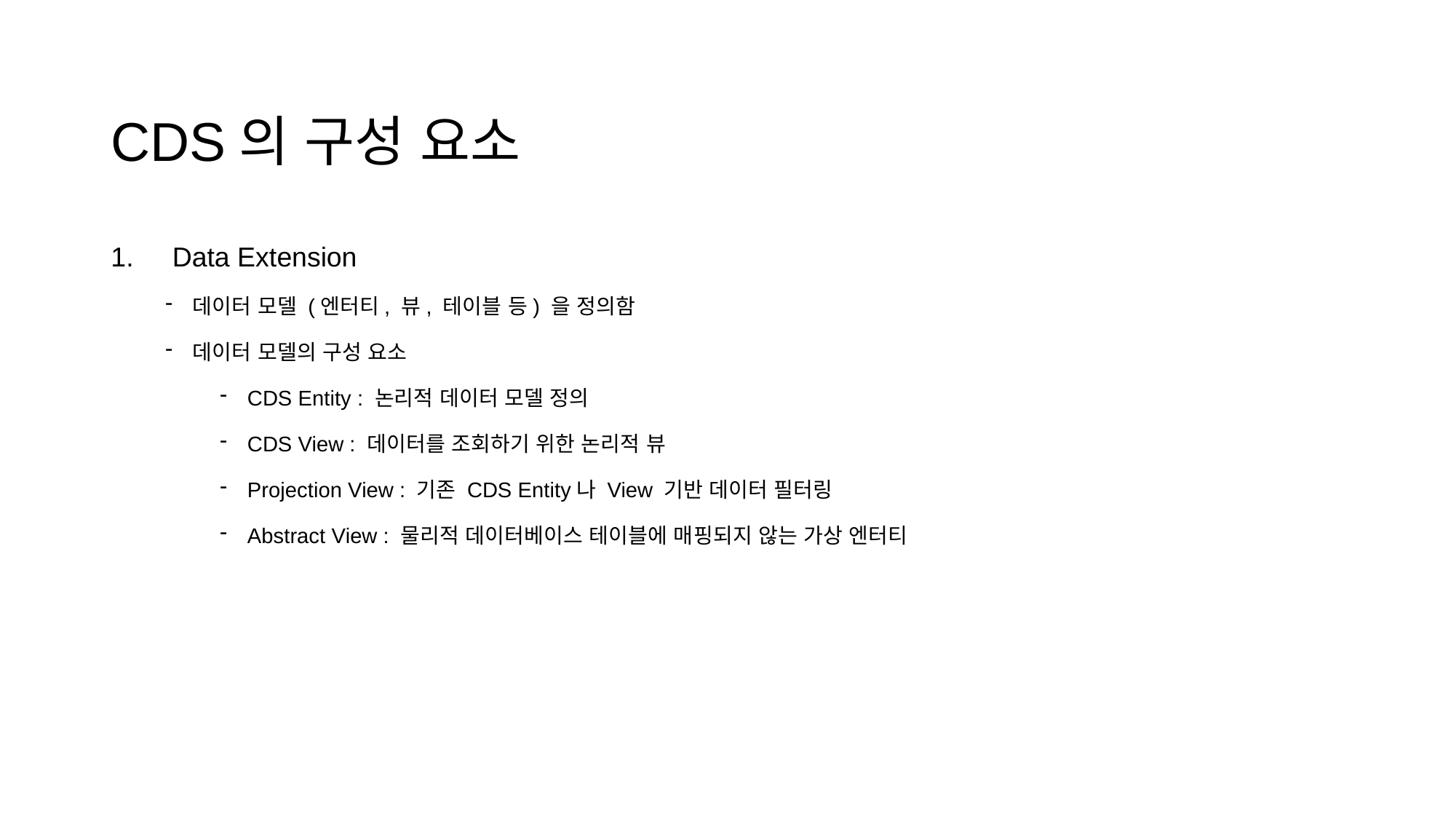

# CDS의 구성 요소
Data Extension
데이터 모델 (엔터티, 뷰, 테이블 등) 을 정의함
데이터 모델의 구성 요소
CDS Entity : 논리적 데이터 모델 정의
CDS View : 데이터를 조회하기 위한 논리적 뷰
Projection View : 기존 CDS Entity나 View 기반 데이터 필터링
Abstract View : 물리적 데이터베이스 테이블에 매핑되지 않는 가상 엔터티